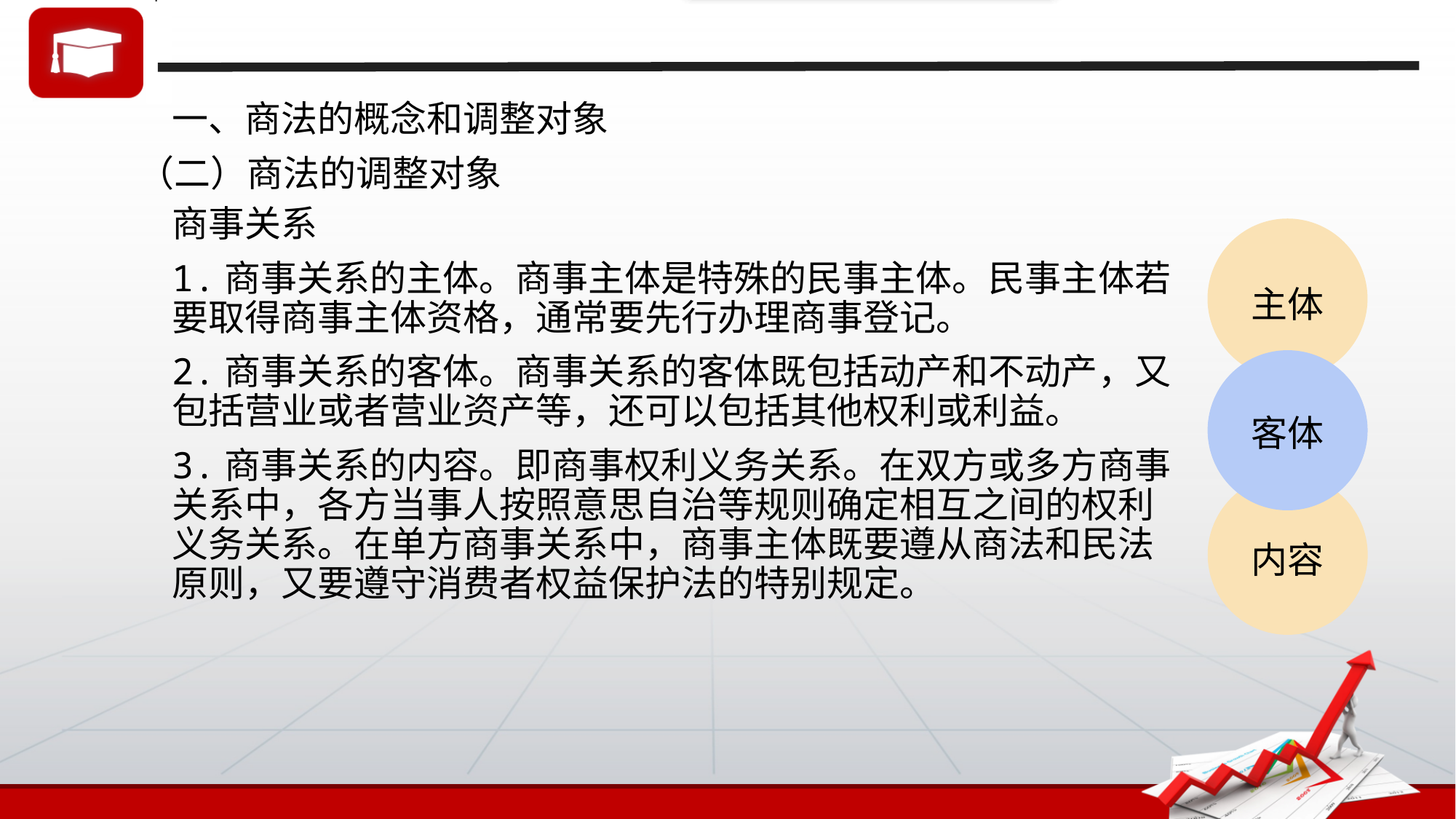

一、商法的概念和调整对象
（二）商法的调整对象
商事关系
1.商事关系的主体。商事主体是特殊的民事主体。民事主体若要取得商事主体资格，通常要先行办理商事登记。
2.商事关系的客体。商事关系的客体既包括动产和不动产，又包括营业或者营业资产等，还可以包括其他权利或利益。
3.商事关系的内容。即商事权利义务关系。在双方或多方商事关系中，各方当事人按照意思自治等规则确定相互之间的权利义务关系。在单方商事关系中，商事主体既要遵从商法和民法原则，又要遵守消费者权益保护法的特别规定。

主体

客体

内容